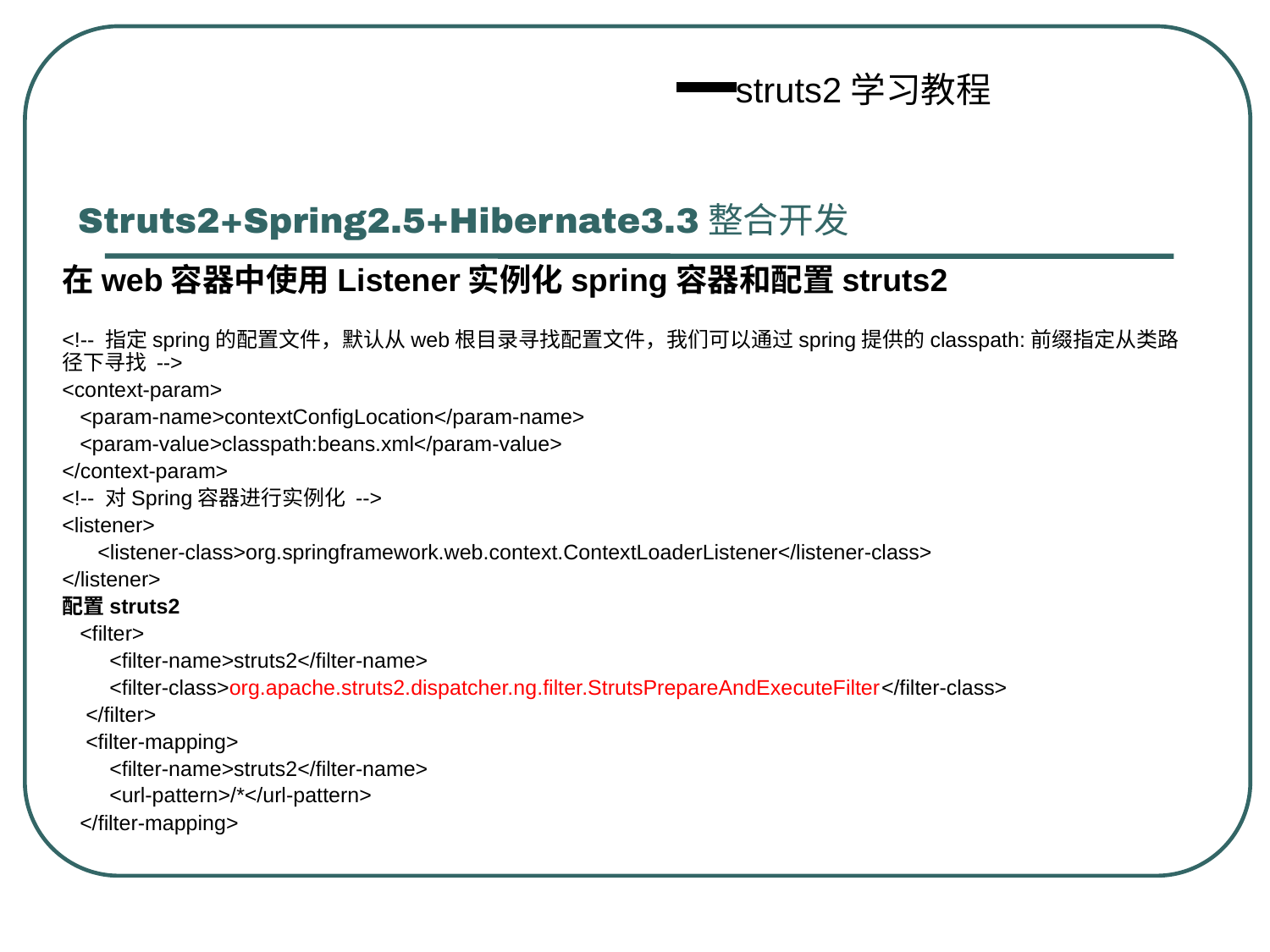

Struts2+Spring2.5+Hibernate3.3整合开发
在web容器中使用Listener实例化spring容器和配置struts2

<!-- 指定spring的配置文件，默认从web根目录寻找配置文件，我们可以通过spring提供的classpath:前缀指定从类路径下寻找 -->
<context-param>
   <param-name>contextConfigLocation</param-name>
   <param-value>classpath:beans.xml</param-value>
</context-param>
<!-- 对Spring容器进行实例化 -->
<listener>
      <listener-class>org.springframework.web.context.ContextLoaderListener</listener-class>
</listener>
配置struts2
   <filter>
        <filter-name>struts2</filter-name>
        <filter-class>org.apache.struts2.dispatcher.ng.filter.StrutsPrepareAndExecuteFilter</filter-class>
    </filter>
    <filter-mapping>
        <filter-name>struts2</filter-name>
        <url-pattern>/*</url-pattern>
   </filter-mapping>